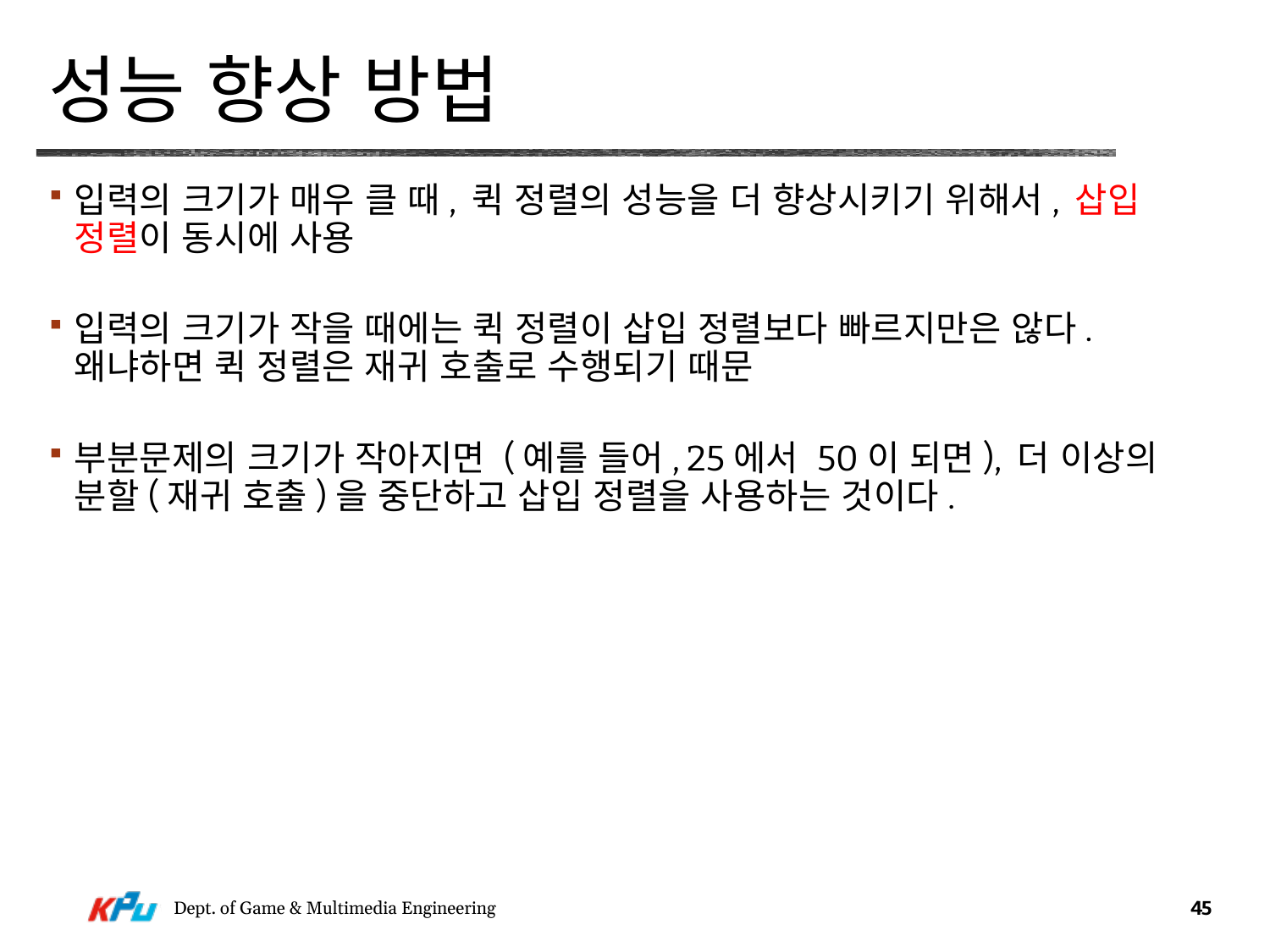

# 성능 향상 방법
입력의 크기가 매우 클 때, 퀵 정렬의 성능을 더 향상시키기 위해서, 삽입 정렬이 동시에 사용
입력의 크기가 작을 때에는 퀵 정렬이 삽입 정렬보다 빠르지만은 않다. 왜냐하면 퀵 정렬은 재귀 호출로 수행되기 때문
부분문제의 크기가 작아지면 (예를 들어, 25에서 50이 되면), 더 이상의 분할(재귀 호출)을 중단하고 삽입 정렬을 사용하는 것이다.

Dept. of Game & Multimedia Engineering
45